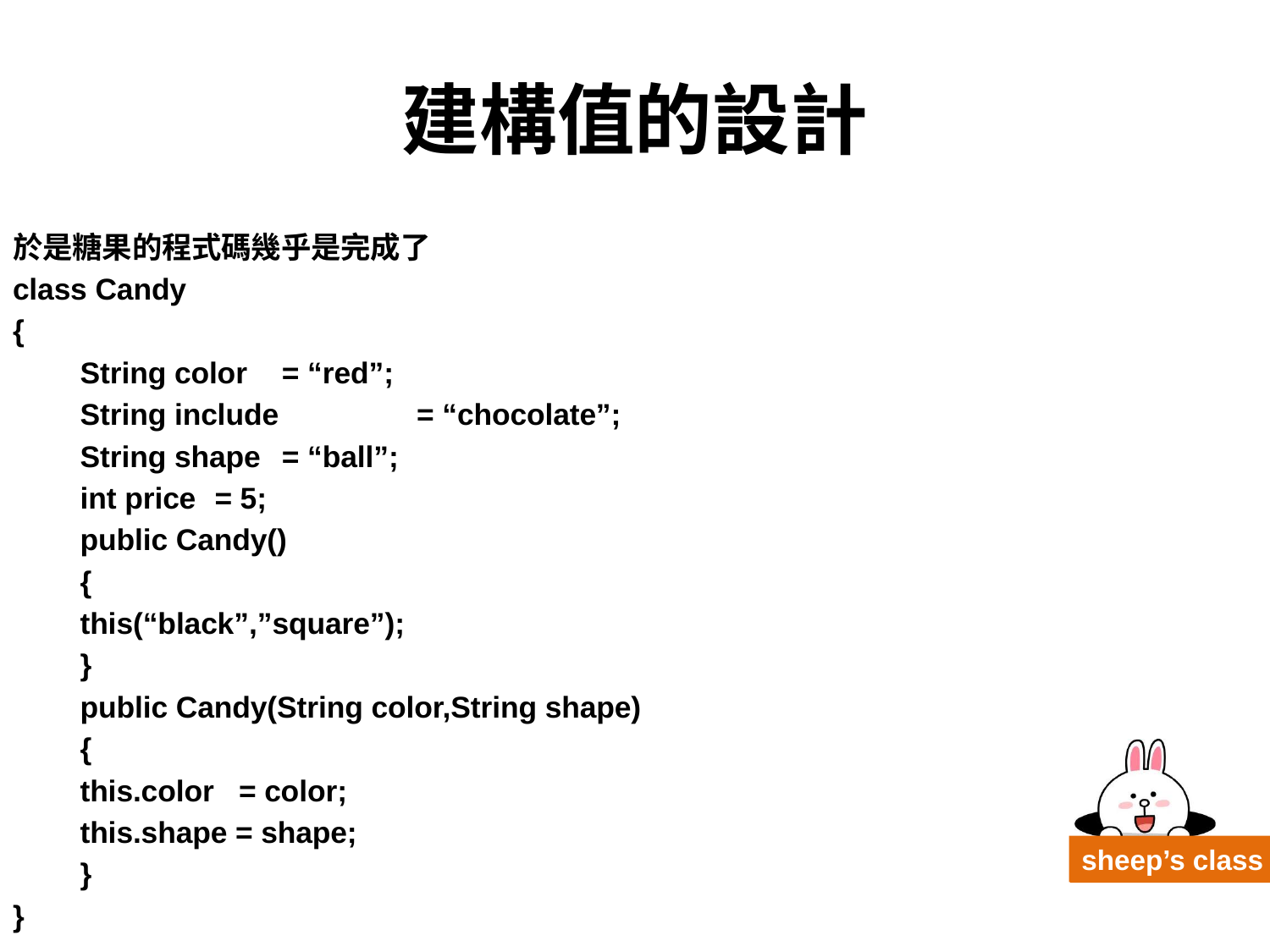

# 建構值的設計
於是糖果的程式碼幾乎是完成了
class Candy
{
	String color 		= “red”;
	String include 		= “chocolate”;
	String shape 		= “ball”;
	int price 		= 5;
	public Candy()
	{
		this(“black”,”square”);
	}
	public Candy(String color,String shape)
	{
		this.color   = color;
		this.shape = shape;
	}
}